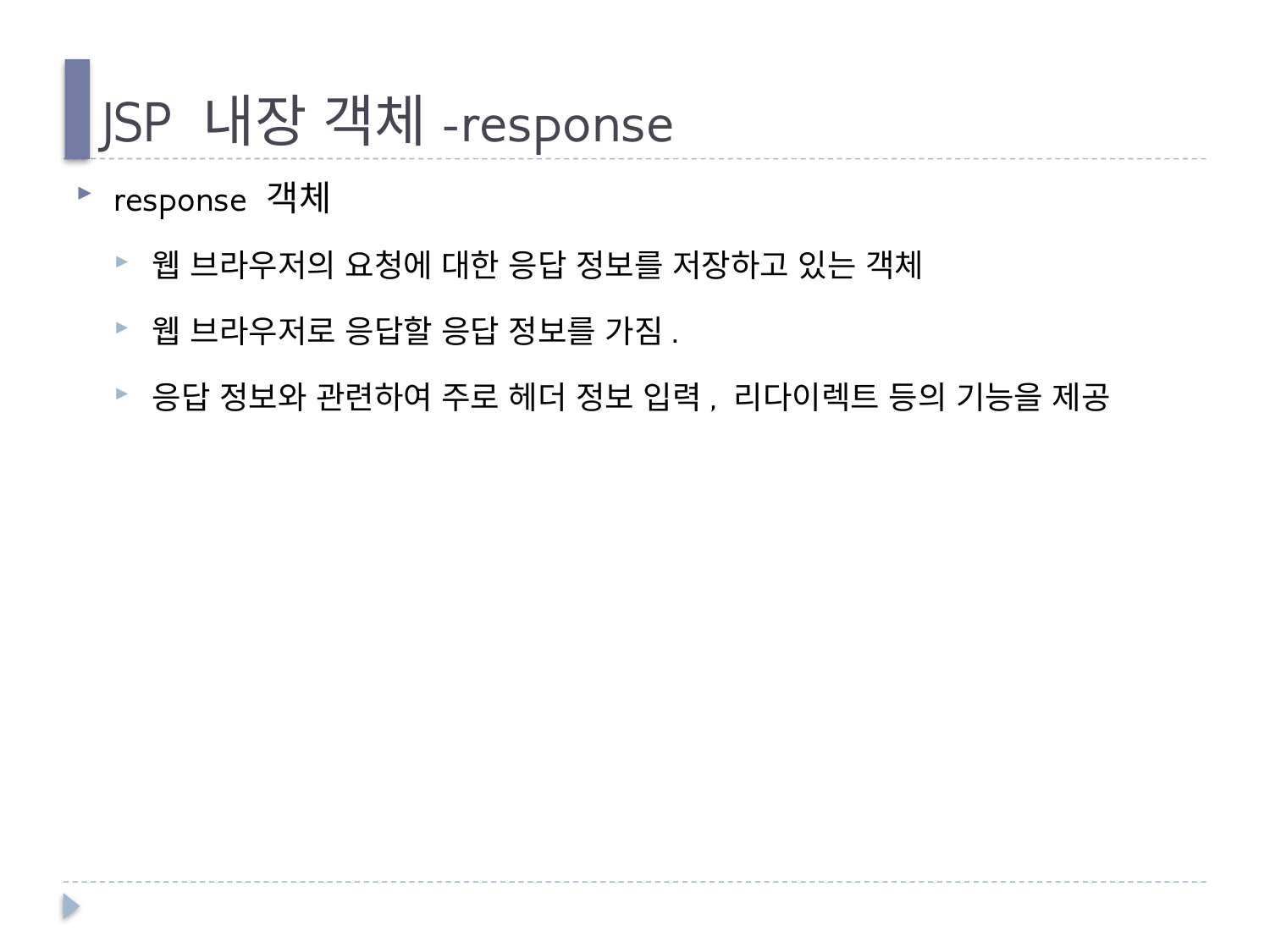

# JSP 내장 객체-response
response 객체
웹 브라우저의 요청에 대한 응답 정보를 저장하고 있는 객체
웹 브라우저로 응답할 응답 정보를 가짐.
응답 정보와 관련하여 주로 헤더 정보 입력, 리다이렉트 등의 기능을 제공